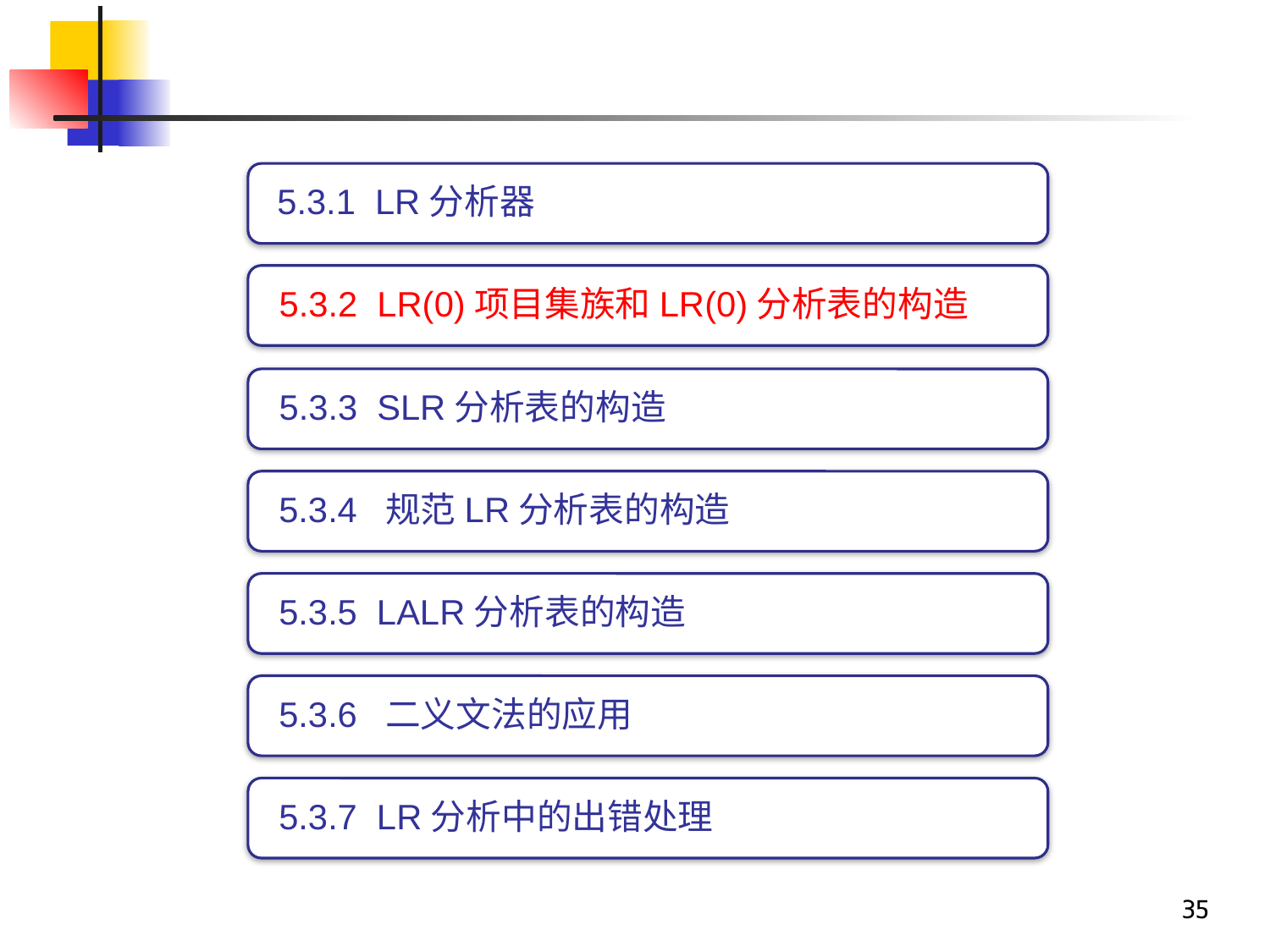

5.3.1  LR分析器

5.3.2  LR(0)项目集族和LR(0)分析表的构造

5.3.3  SLR分析表的构造

5.3.4  规范LR分析表的构造

5.3.5  LALR分析表的构造

5.3.6  二义文法的应用

5.3.7  LR分析中的出错处理
35